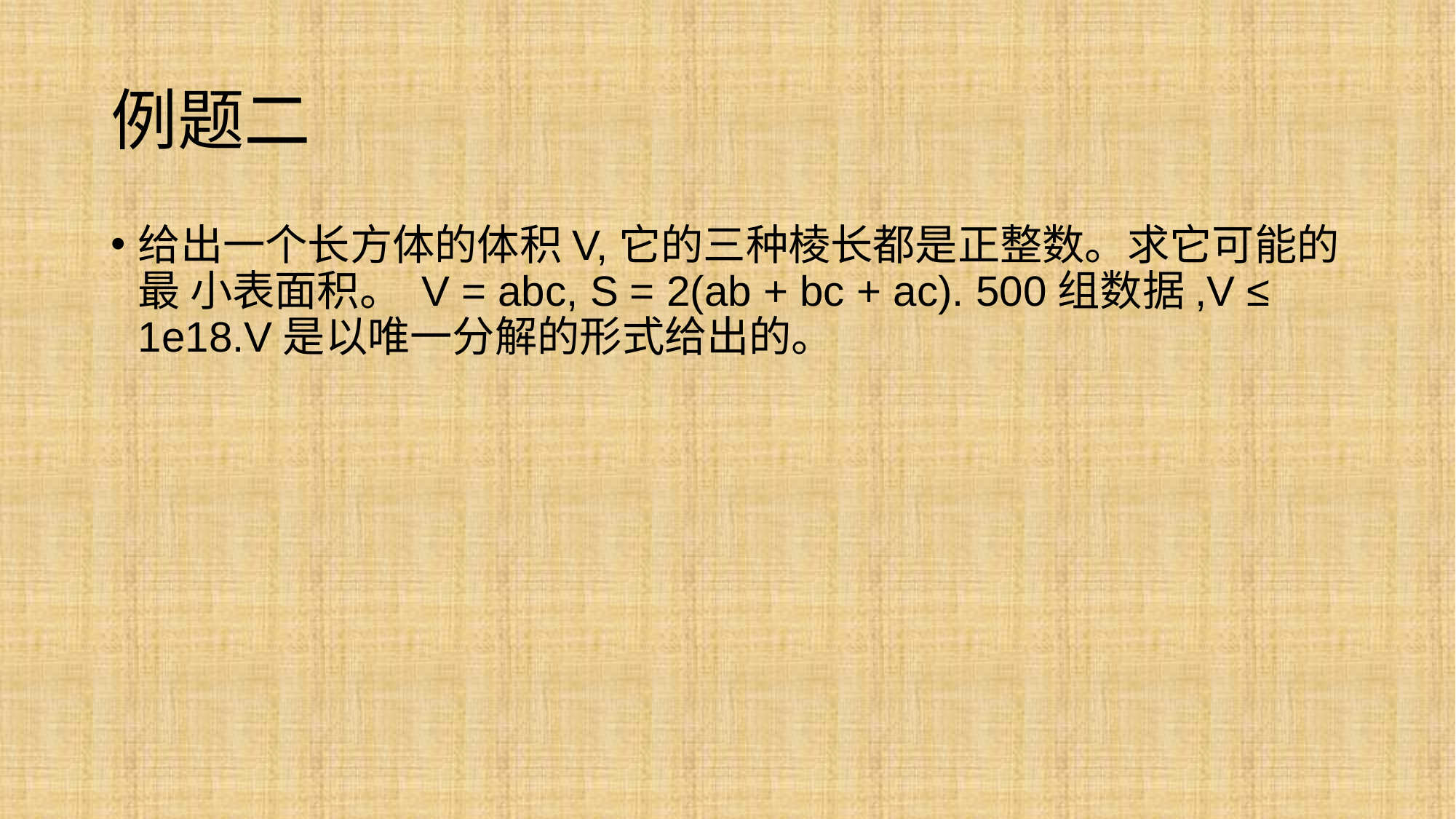

# 例题二
给出一个长方体的体积V,它的三种棱长都是正整数。求它可能的最 小表面积。 V = abc, S = 2(ab + bc + ac). 500组数据,V ≤ 1e18.V是以唯一分解的形式给出的。